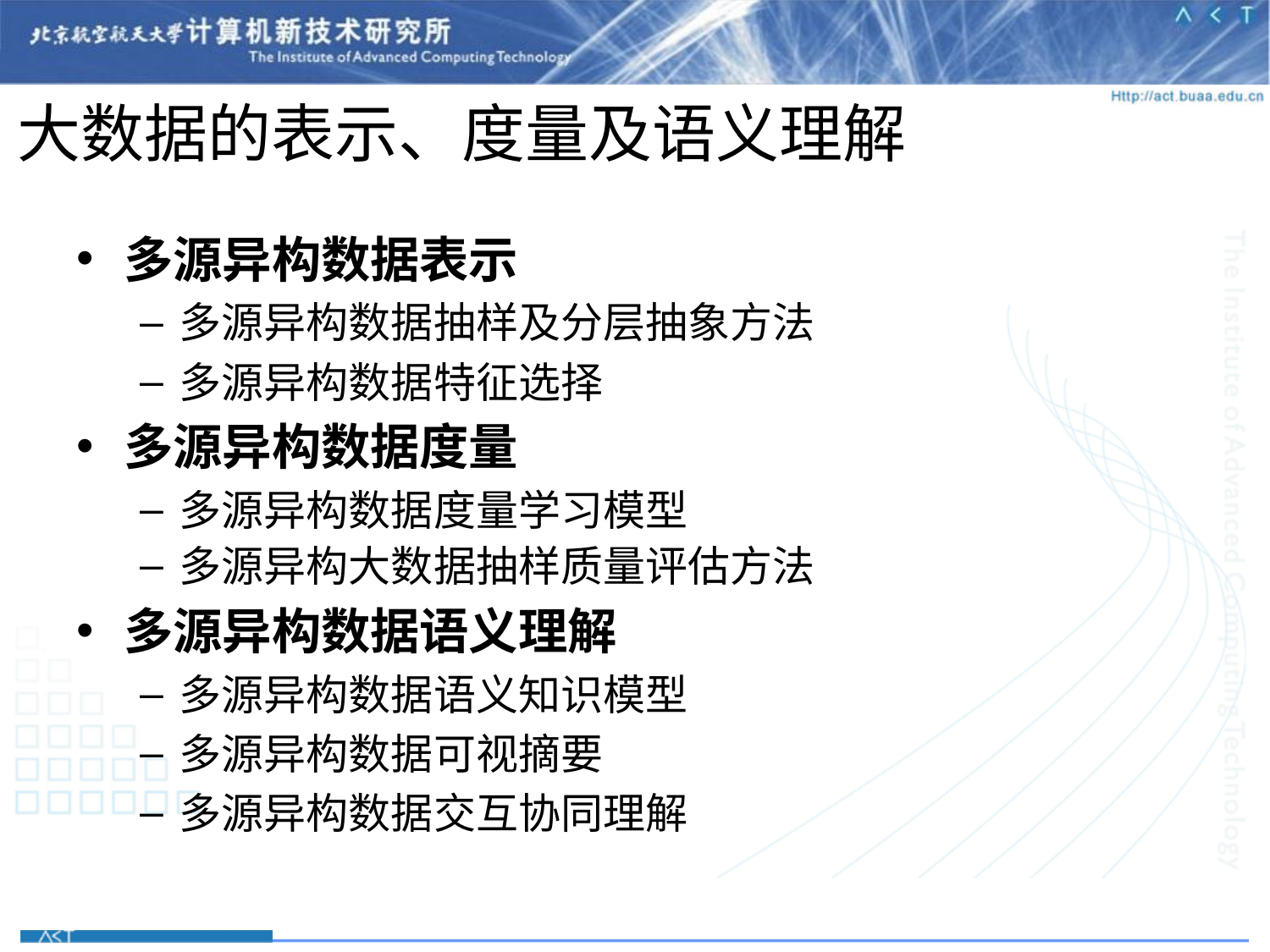

大数据的表示、度量及语义理解
多源异构数据表示
多源异构数据抽样及分层抽象方法
多源异构数据特征选择
多源异构数据度量
多源异构数据度量学习模型
多源异构大数据抽样质量评估方法
多源异构数据语义理解
多源异构数据语义知识模型
多源异构数据可视摘要
多源异构数据交互协同理解